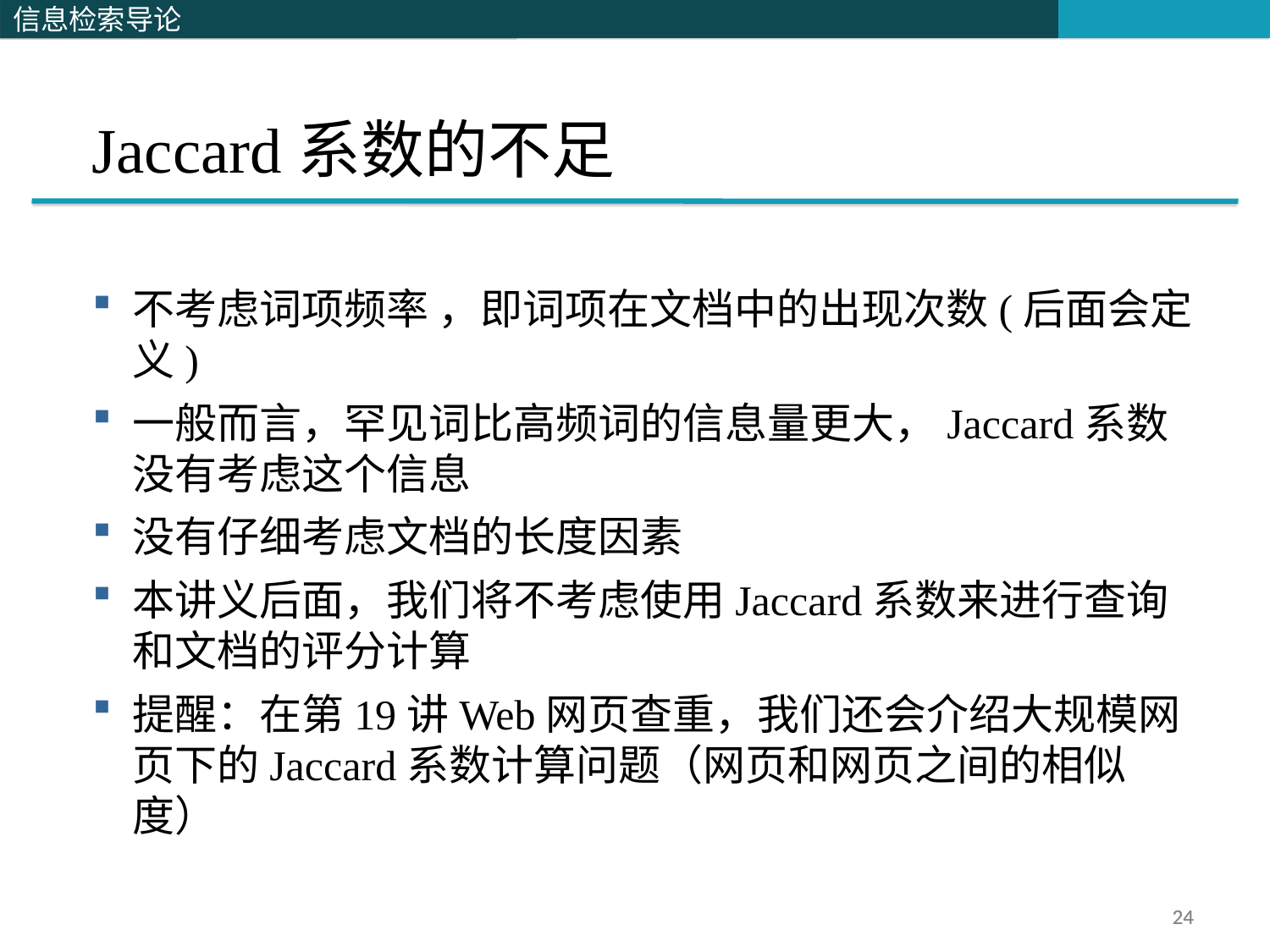

Jaccard系数的不足
不考虑词项频率 ，即词项在文档中的出现次数(后面会定义)
一般而言，罕见词比高频词的信息量更大，Jaccard系数没有考虑这个信息
没有仔细考虑文档的长度因素
本讲义后面，我们将不考虑使用Jaccard系数来进行查询和文档的评分计算
提醒：在第19讲Web网页查重，我们还会介绍大规模网页下的Jaccard系数计算问题（网页和网页之间的相似度）
24
24